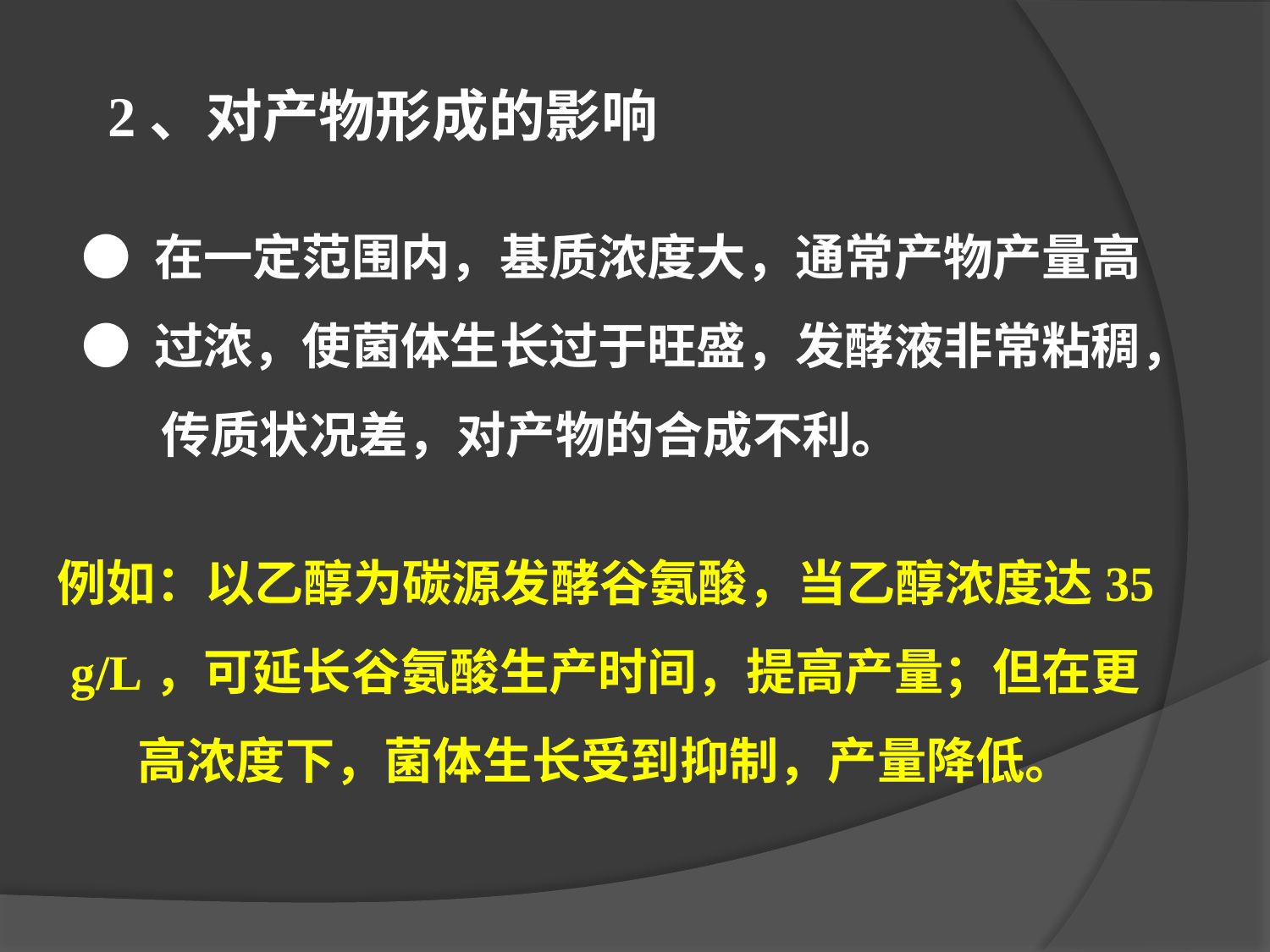

2、对产物形成的影响
● 在一定范围内，基质浓度大，通常产物产量高
● 过浓，使菌体生长过于旺盛，发酵液非常粘稠，
      传质状况差，对产物的合成不利。
例如：以乙醇为碳源发酵谷氨酸，当乙醇浓度达35 g/L，可延长谷氨酸生产时间，提高产量；但在更高浓度下，菌体生长受到抑制，产量降低。